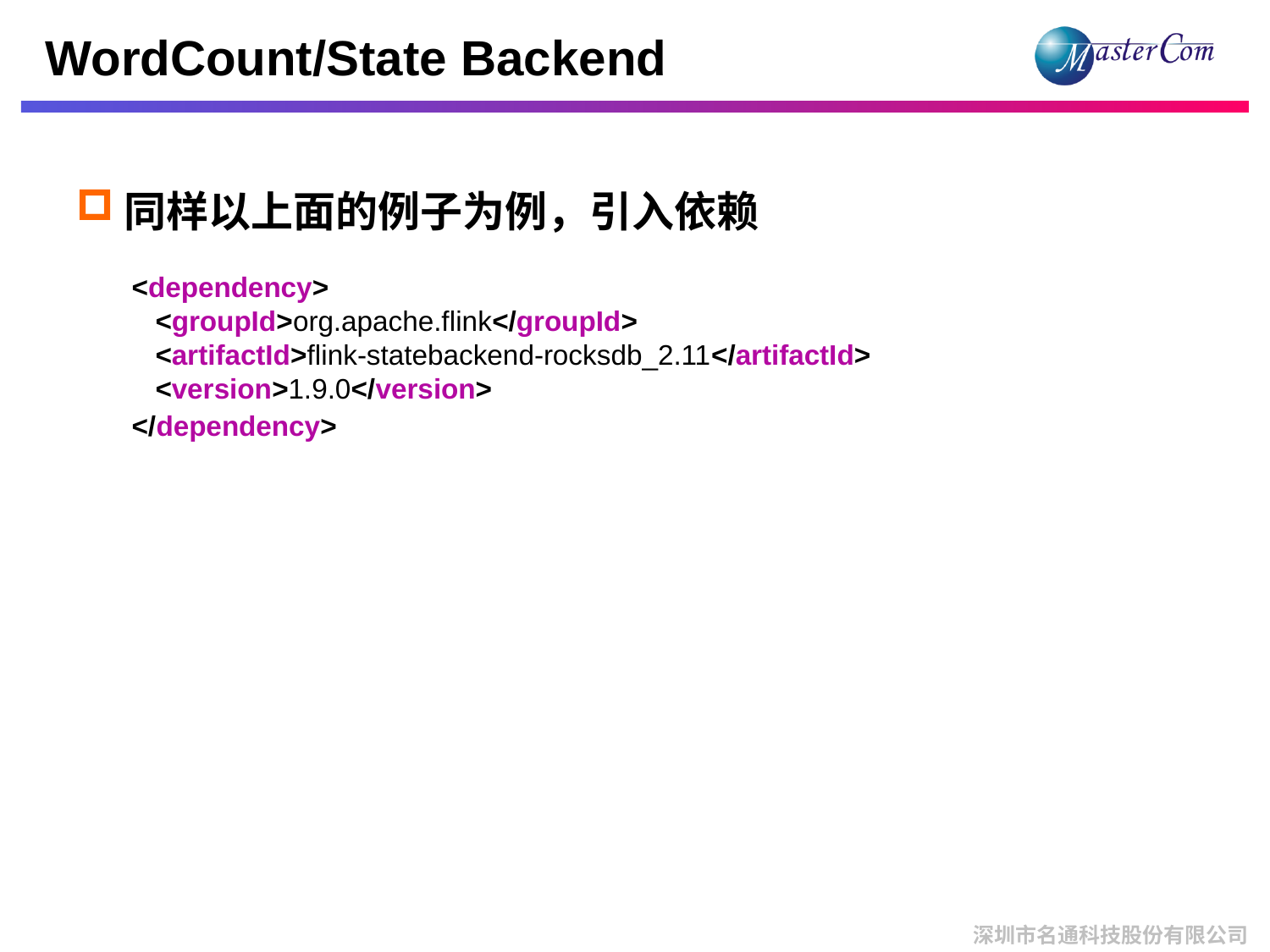

# WordCount/State Backend
同样以上面的例子为例，引入依赖
<dependency>
   <groupId>org.apache.flink</groupId>
   <artifactId>flink-statebackend-rocksdb_2.11</artifactId>
   <version>1.9.0</version>
</dependency>